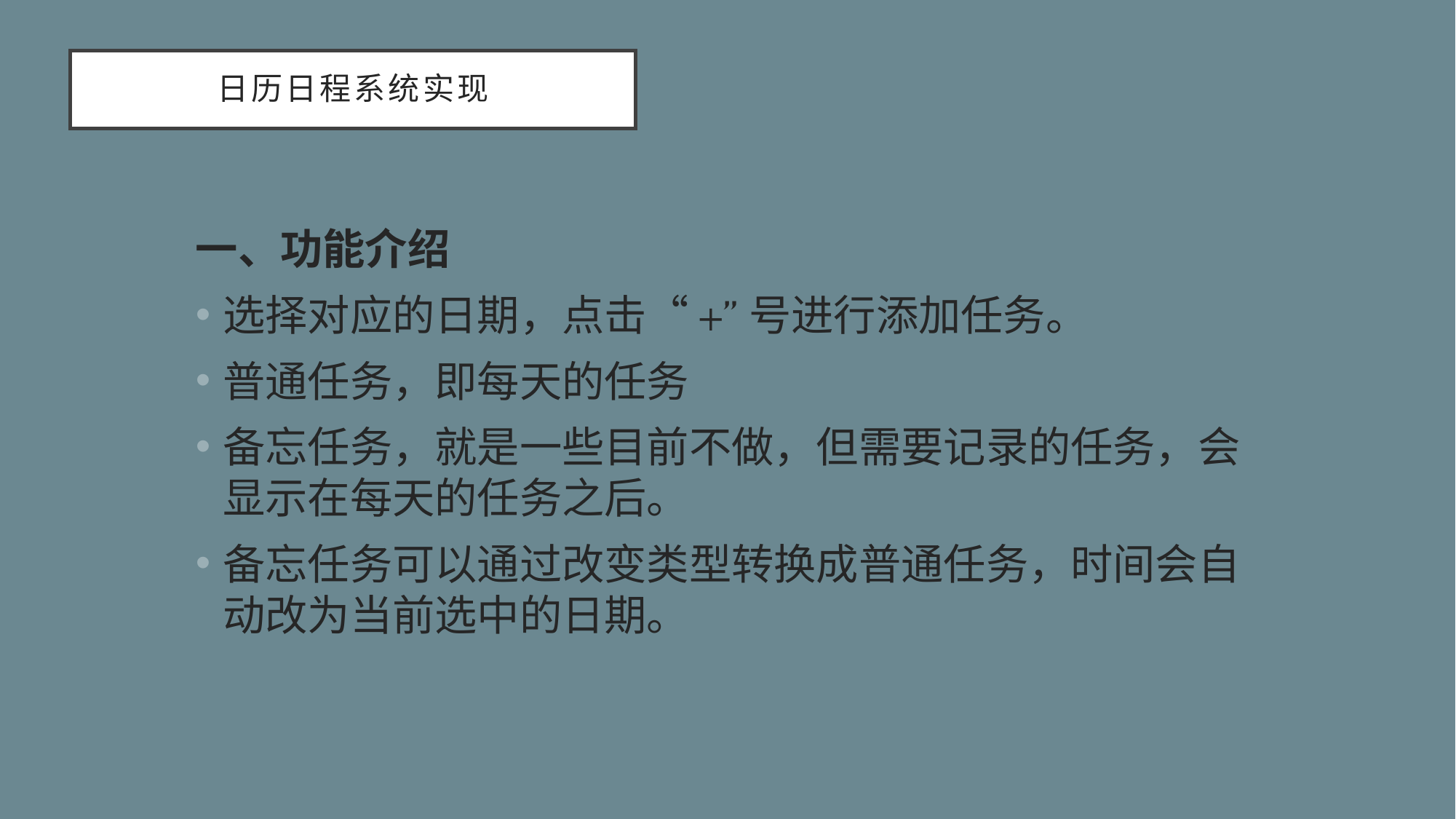

# 日历日程系统实现

一、功能介绍
选择对应的日期，点击“+”号进行添加任务。
普通任务，即每天的任务
备忘任务，就是一些目前不做，但需要记录的任务，会显示在每天的任务之后。
备忘任务可以通过改变类型转换成普通任务，时间会自动改为当前选中的日期。